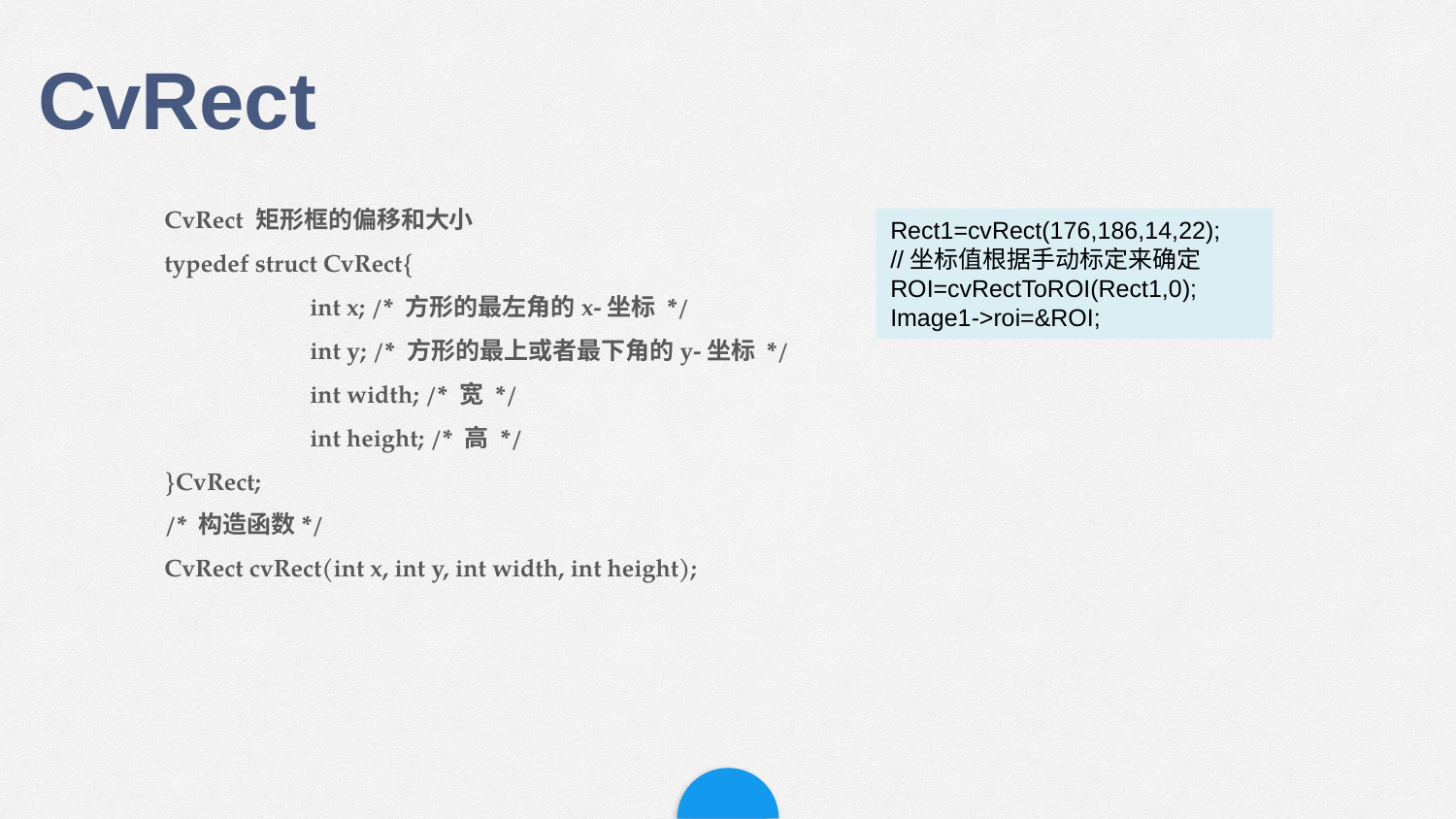

CvRect
CvRect 矩形框的偏移和大小
typedef struct CvRect{
	int x; /* 方形的最左角的x-坐标 */
	int y; /* 方形的最上或者最下角的y-坐标 */
	int width; /* 宽 */
	int height; /* 高 */
}CvRect;
/* 构造函数*/
CvRect cvRect(int x, int y, int width, int height);
Rect1=cvRect(176,186,14,22);
//坐标值根据手动标定来确定
ROI=cvRectToROI(Rect1,0);
Image1->roi=&ROI;
4